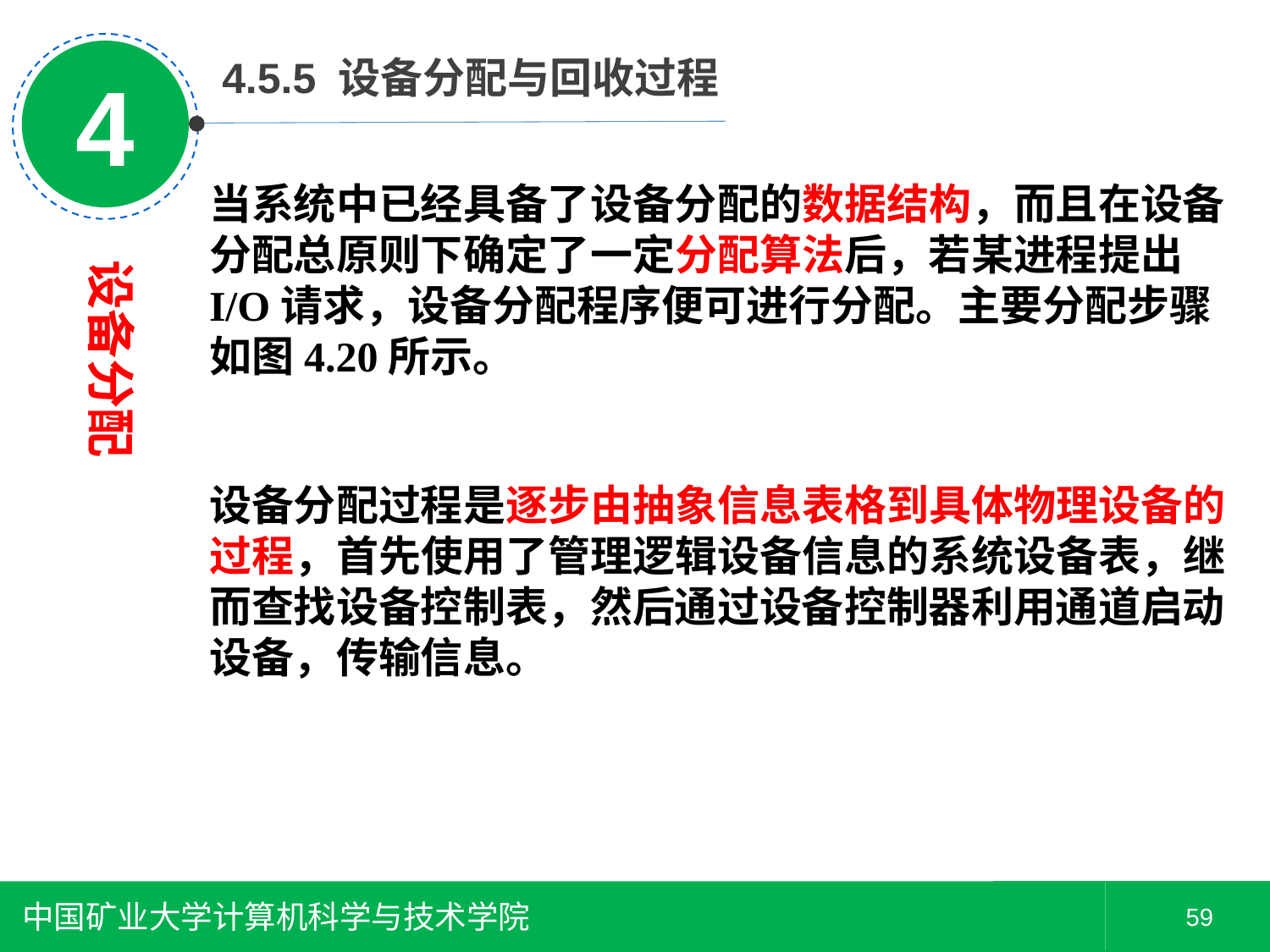

4
  4.5.5 设备分配与回收过程

当系统中已经具备了设备分配的数据结构，而且在设备分配总原则下确定了一定分配算法后，若某进程提出I/O请求，设备分配程序便可进行分配。主要分配步骤如图4.20所示。
设备分配
设备分配过程是逐步由抽象信息表格到具体物理设备的过程，首先使用了管理逻辑设备信息的系统设备表，继而查找设备控制表，然后通过设备控制器利用通道启动设备，传输信息。